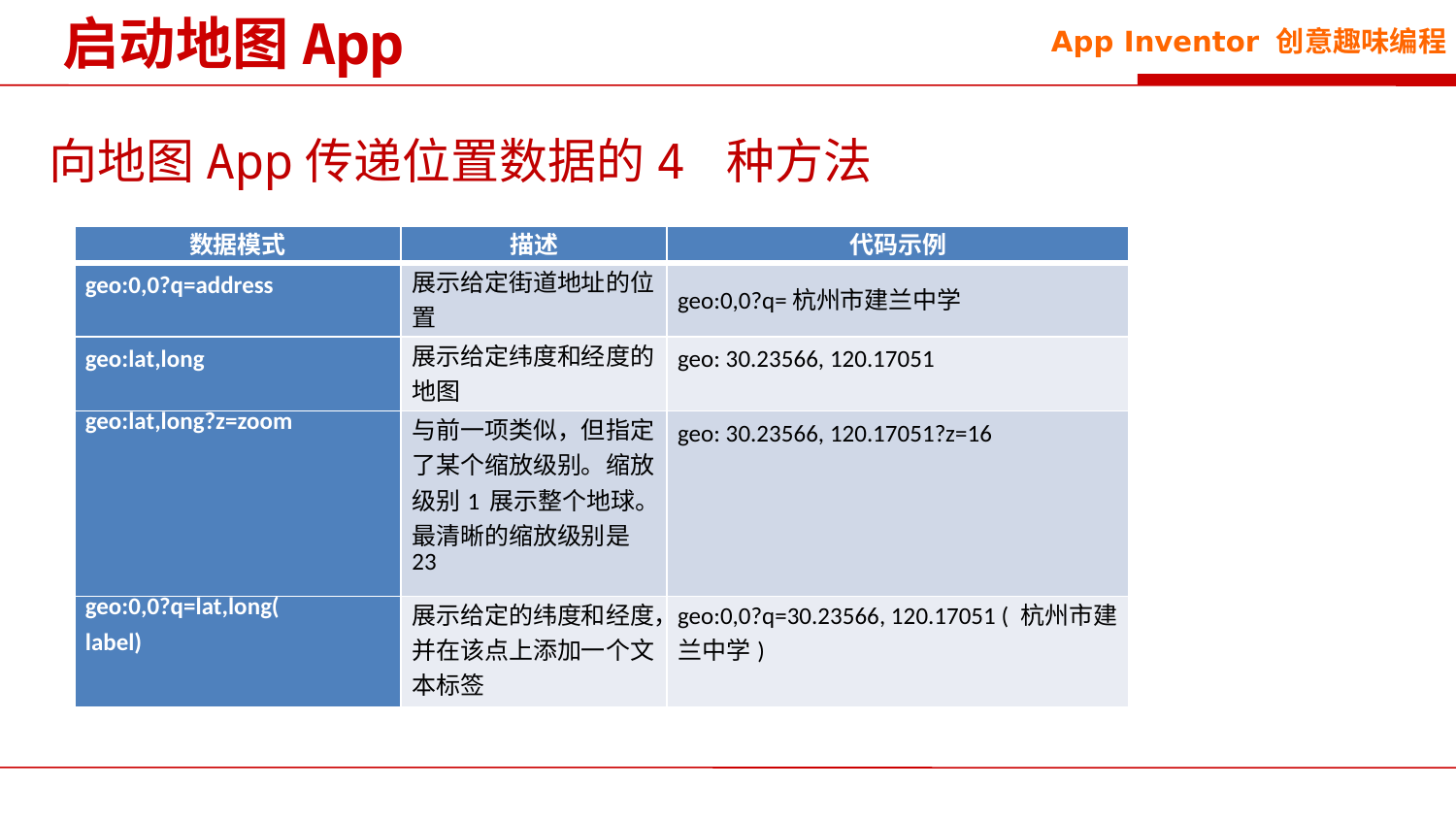

启动地图App
向地图App传递位置数据的4 种方法

| 数据模式 | 描述 | 代码示例 |
| --- | --- | --- |
| geo:0,0?q=address | 展示给定街道地址的位置 | geo:0,0?q=杭州市建兰中学 |
| geo:lat,long | 展示给定纬度和经度的地图 | geo: 30.23566, 120.17051 |
| geo:lat,long?z=zoom | 与前一项类似，但指定了某个缩放级别。缩放级别1 展示整个地球。最清晰的缩放级别是23 | geo: 30.23566, 120.17051?z=16 |
| geo:0,0?q=lat,long( label) | 展示给定的纬度和经度，并在该点上添加一个文本标签 | geo:0,0?q=30.23566, 120.17051 ( 杭州市建兰中学) |